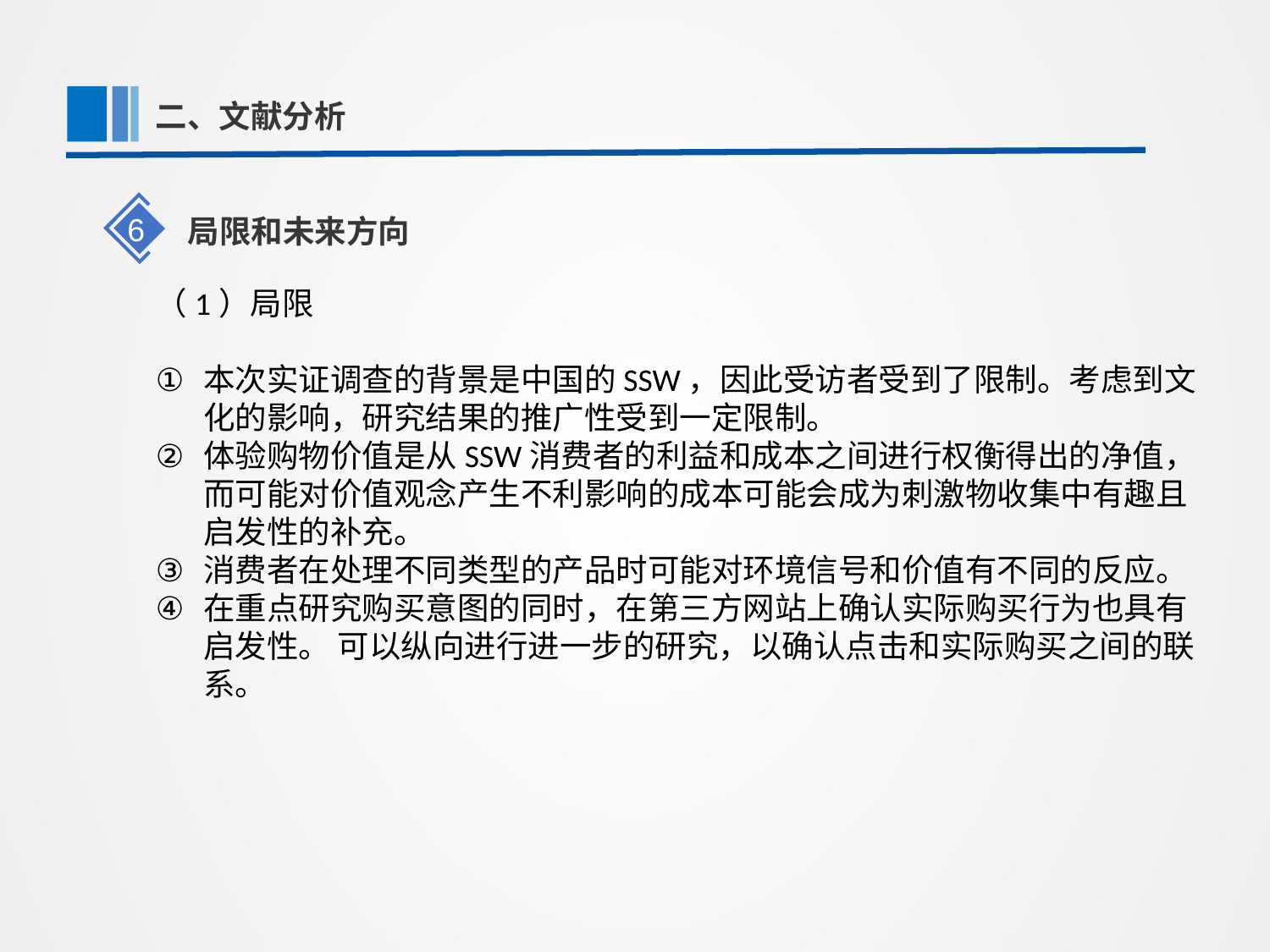

第一部分

二、文献分析

6
局限和未来方向
（1）局限

本次实证调查的背景是中国的SSW，因此受访者受到了限制。考虑到文化的影响，研究结果的推广性受到一定限制。
体验购物价值是从SSW消费者的利益和成本之间进行权衡得出的净值，而可能对价值观念产生不利影响的成本可能会成为刺激物收集中有趣且启发性的补充。
消费者在处理不同类型的产品时可能对环境信号和价值有不同的反应。
在重点研究购买意图的同时，在第三方网站上确认实际购买行为也具有启发性。 可以纵向进行进一步的研究，以确认点击和实际购买之间的联系。